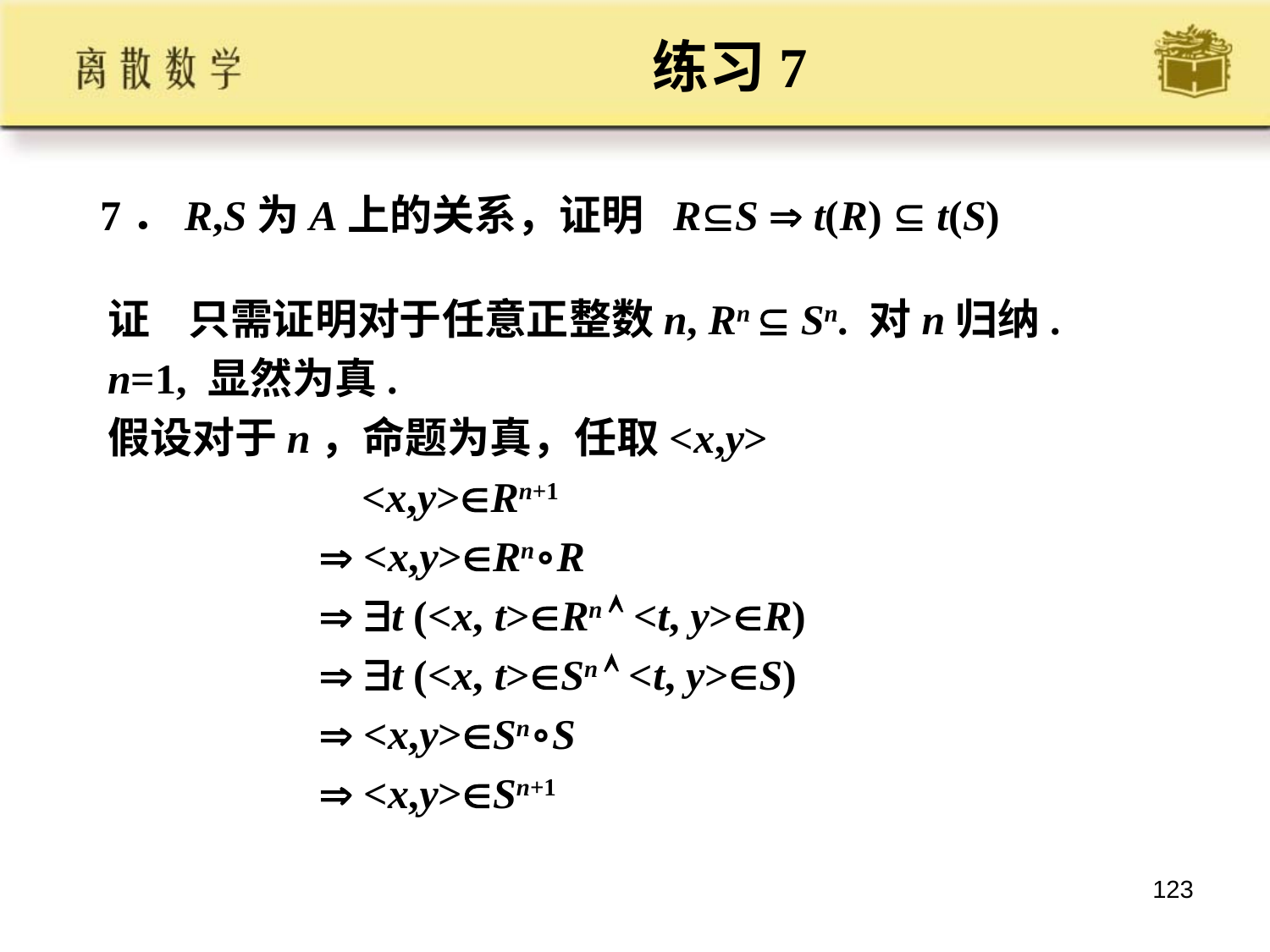

练习7
7．R,S为A上的关系，证明  R⊆S ⇒ t(R) ⊆ t(S)
证    只需证明对于任意正整数n, Rn ⊆ Sn. 对n归纳.
n=1, 显然为真.
假设对于n，命题为真，任取<x,y>
                        <x,y>∈Rn+1
                    ⇒ <x,y>∈Rn∘R
                    ⇒ ∃t (<x, t>∈Rn ∧ <t, y>∈R)
                    ⇒ ∃t (<x, t>∈Sn ∧ <t, y>∈S)
                    ⇒ <x,y>∈Sn∘S
                    ⇒ <x,y>∈Sn+1
123